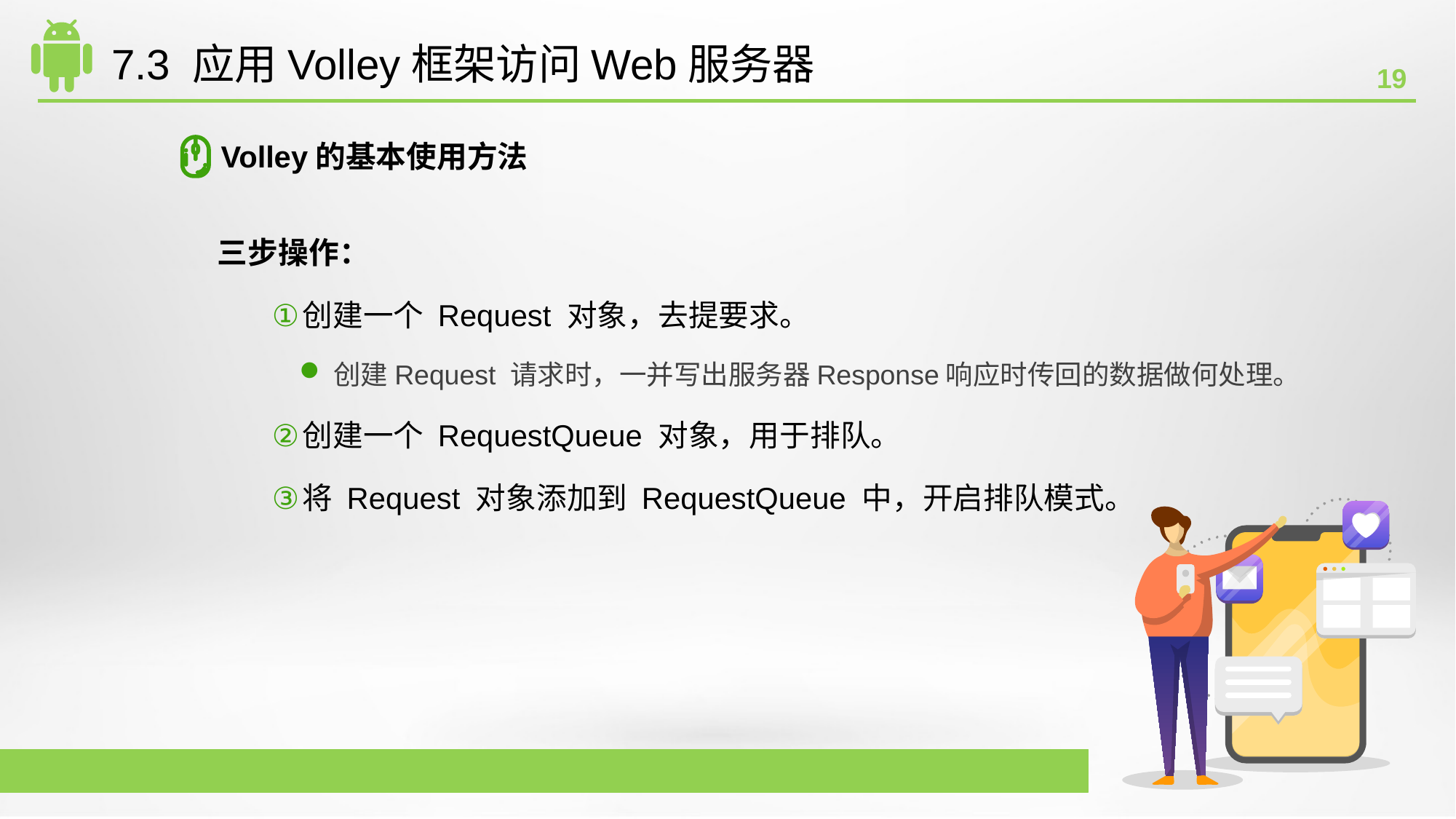

# 7.3 应用Volley框架访问Web服务器
Volley的基本使用方法

三步操作：
创建一个 Request 对象，去提要求。
创建Request 请求时，一并写出服务器Response响应时传回的数据做何处理。
创建一个 RequestQueue 对象，用于排队。
将 Request 对象添加到 RequestQueue 中，开启排队模式。